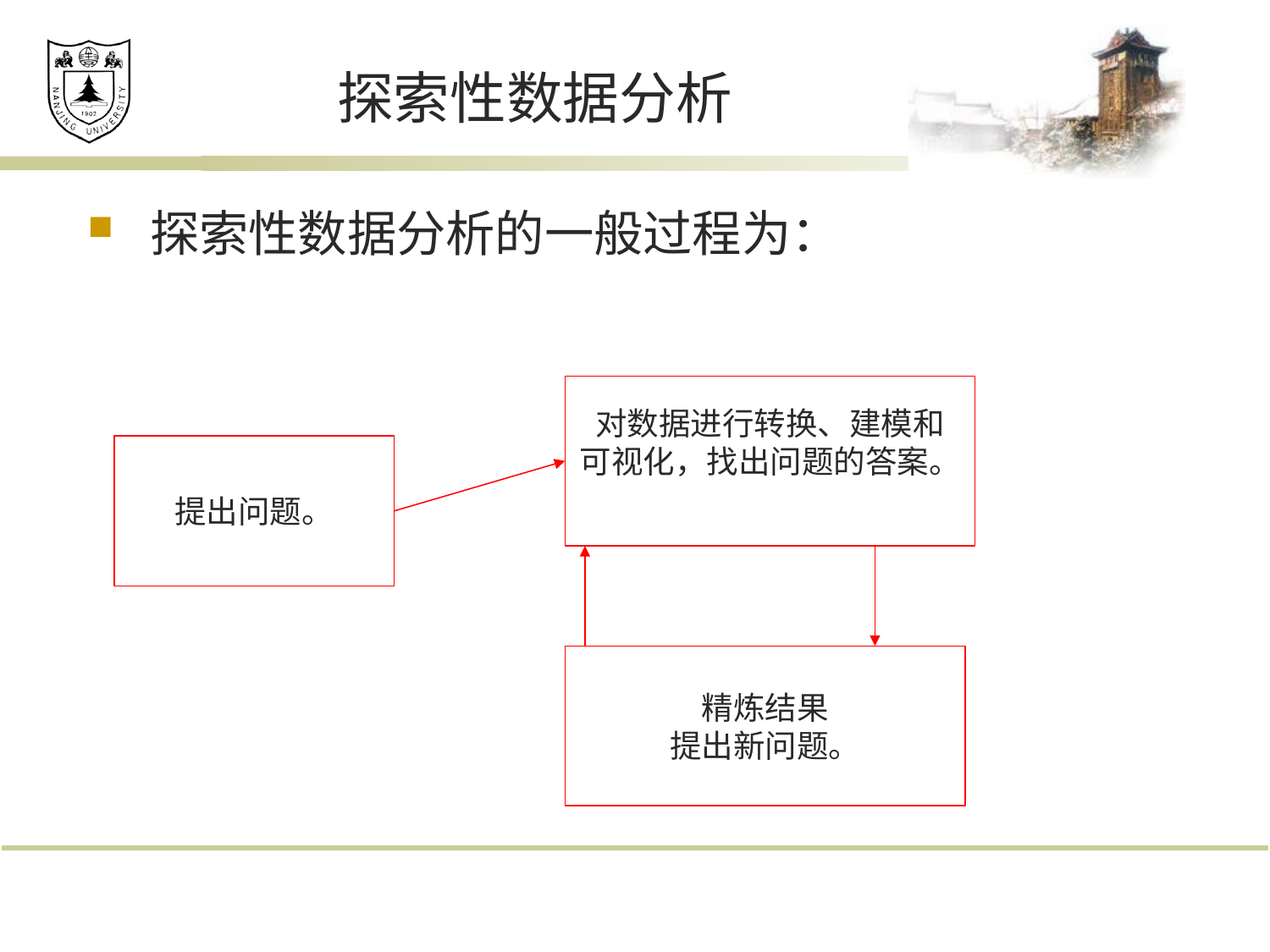

# 探索性数据分析
探索性数据分析的一般过程为：
对数据进行转换、建模和
可视化，找出问题的答案。

提出问题。

精炼结果
提出新问题。